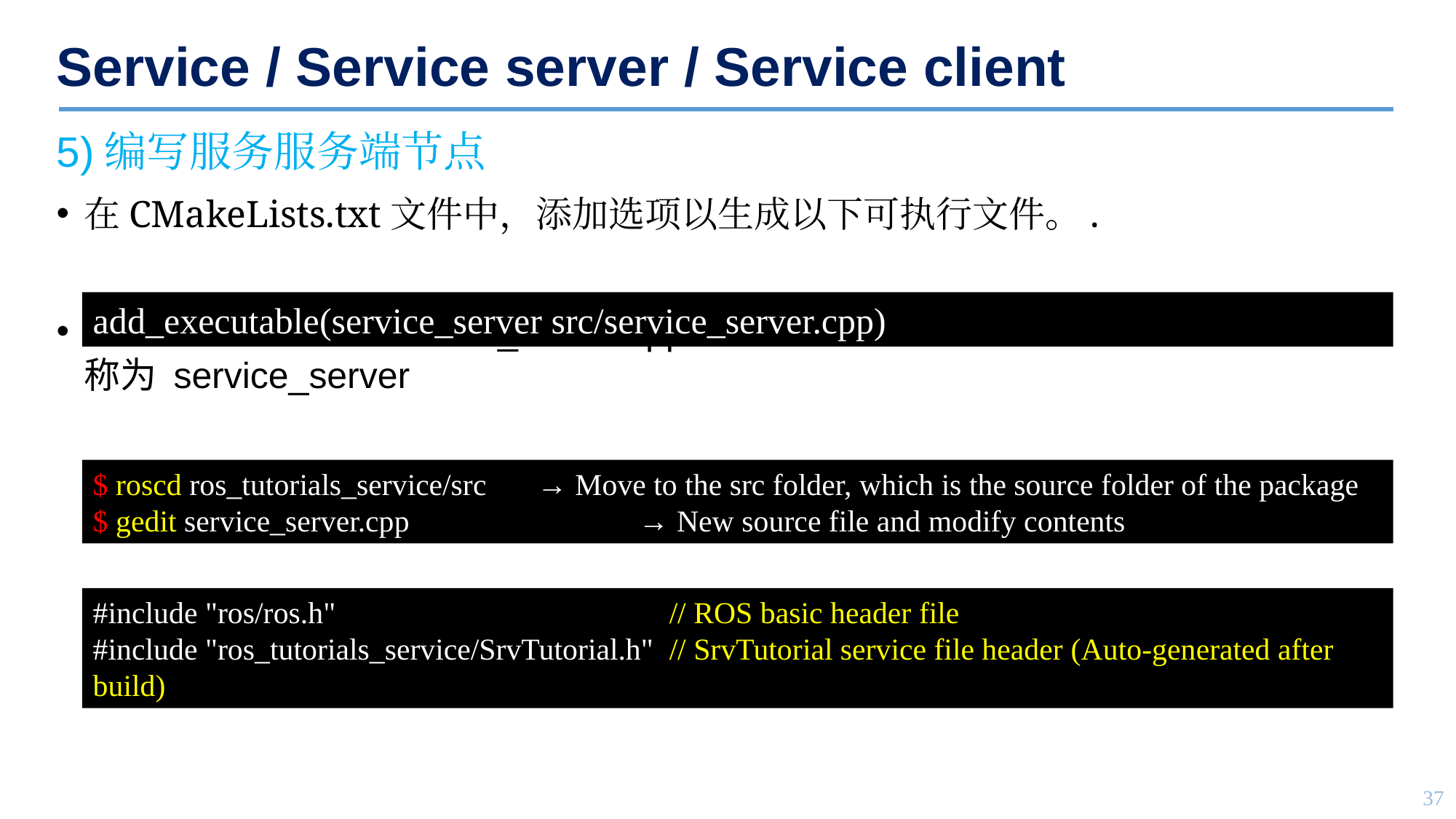

# Service / Service server / Service client
5)编写服务服务端节点
在CMakeLists.txt文件中，添加选项以生成以下可执行文件。.

Build a file named service_server.cpp in the src folder to create an executable 称为 service_server
add_executable(service_server src/service_server.cpp)
$ roscd ros_tutorials_service/src	 → Move to the src folder, which is the source folder of the package
$ gedit service_server.cpp  		→ New source file and modify contents
#include "ros/ros.h"			    // ROS basic header file
#include "ros_tutorials_service/SrvTutorial.h"  // SrvTutorial service file header (Auto-generated after build)
37